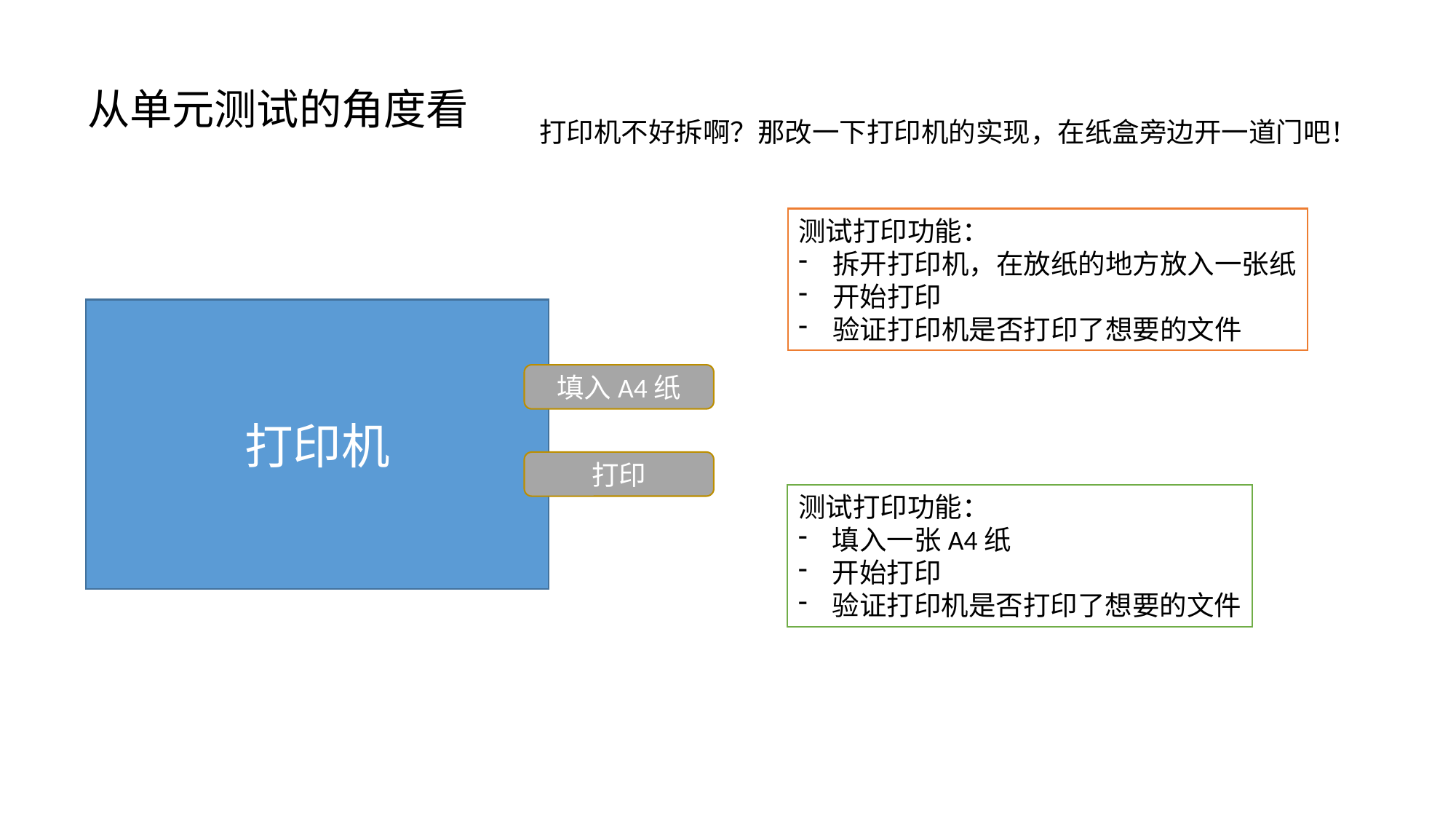

从单元测试的角度看
打印机不好拆啊？那改一下打印机的实现，在纸盒旁边开一道门吧！
测试打印功能：
拆开打印机，在放纸的地方放入一张纸
开始打印
验证打印机是否打印了想要的文件
测试打印功能：
填入一张A4纸
开始打印
验证打印机是否打印了想要的文件
打印机
填入A4纸
打印